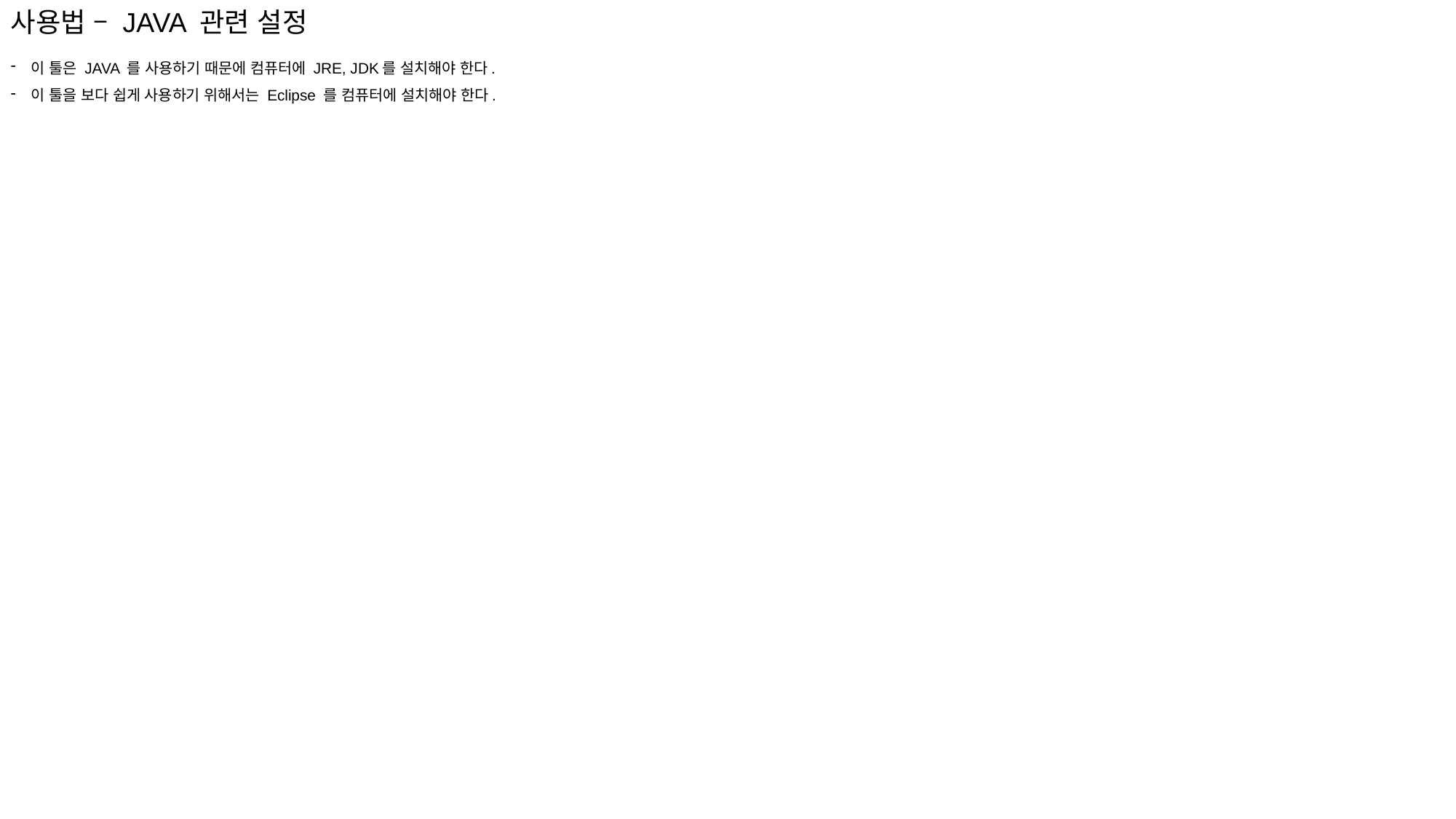

사용법 – JAVA 관련 설정
이 툴은 JAVA 를 사용하기 때문에 컴퓨터에 JRE, JDK를 설치해야 한다.
이 툴을 보다 쉽게 사용하기 위해서는 Eclipse 를 컴퓨터에 설치해야 한다.